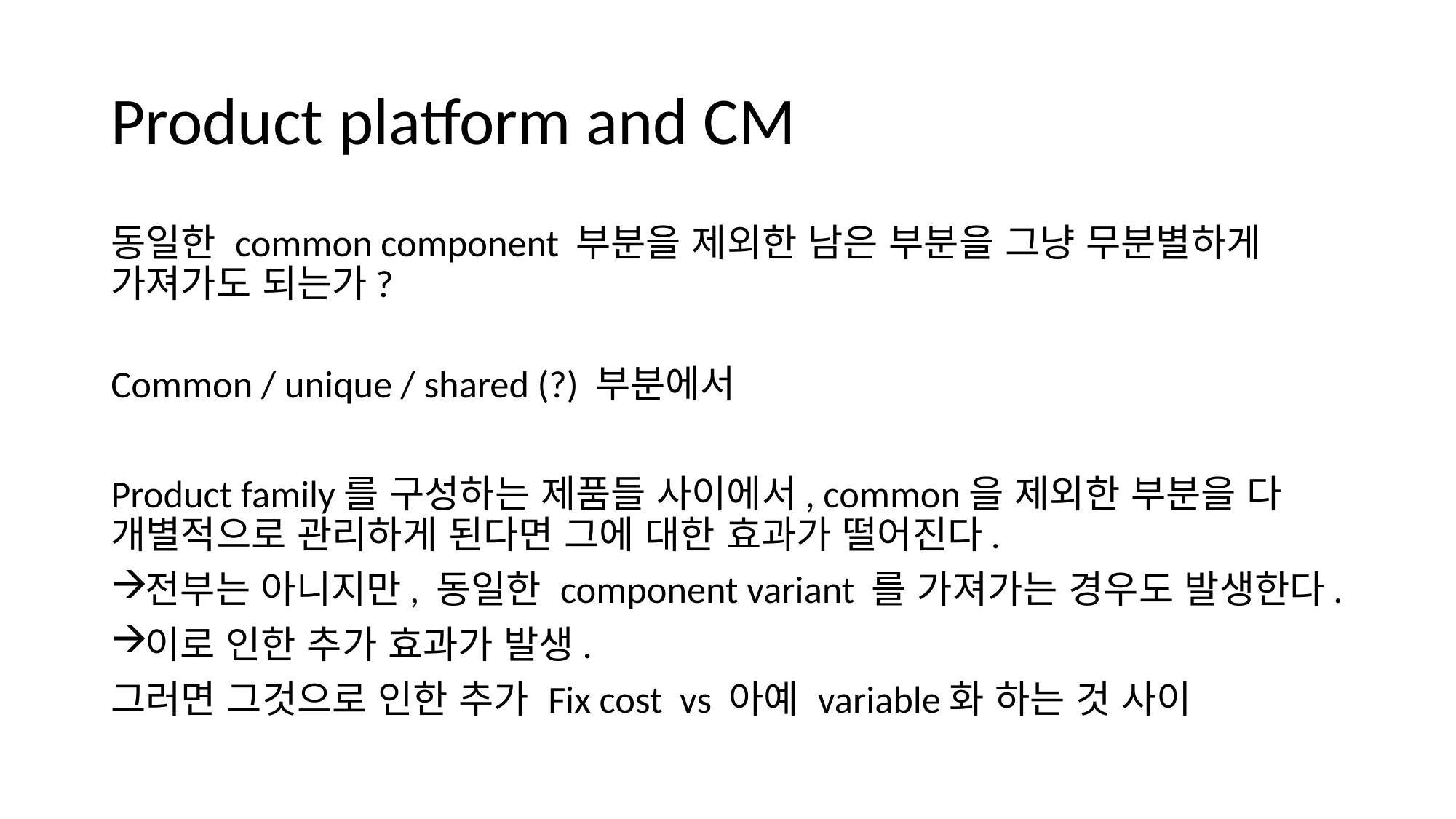

# Product platform and CM
동일한 common component 부분을 제외한 남은 부분을 그냥 무분별하게 가져가도 되는가?
Common / unique / shared (?) 부분에서

Product family를 구성하는 제품들 사이에서, common을 제외한 부분을 다 개별적으로 관리하게 된다면 그에 대한 효과가 떨어진다.
전부는 아니지만, 동일한 component variant 를 가져가는 경우도 발생한다.
이로 인한 추가 효과가 발생.
그러면 그것으로 인한 추가 Fix cost  vs 아예 variable화 하는 것 사이